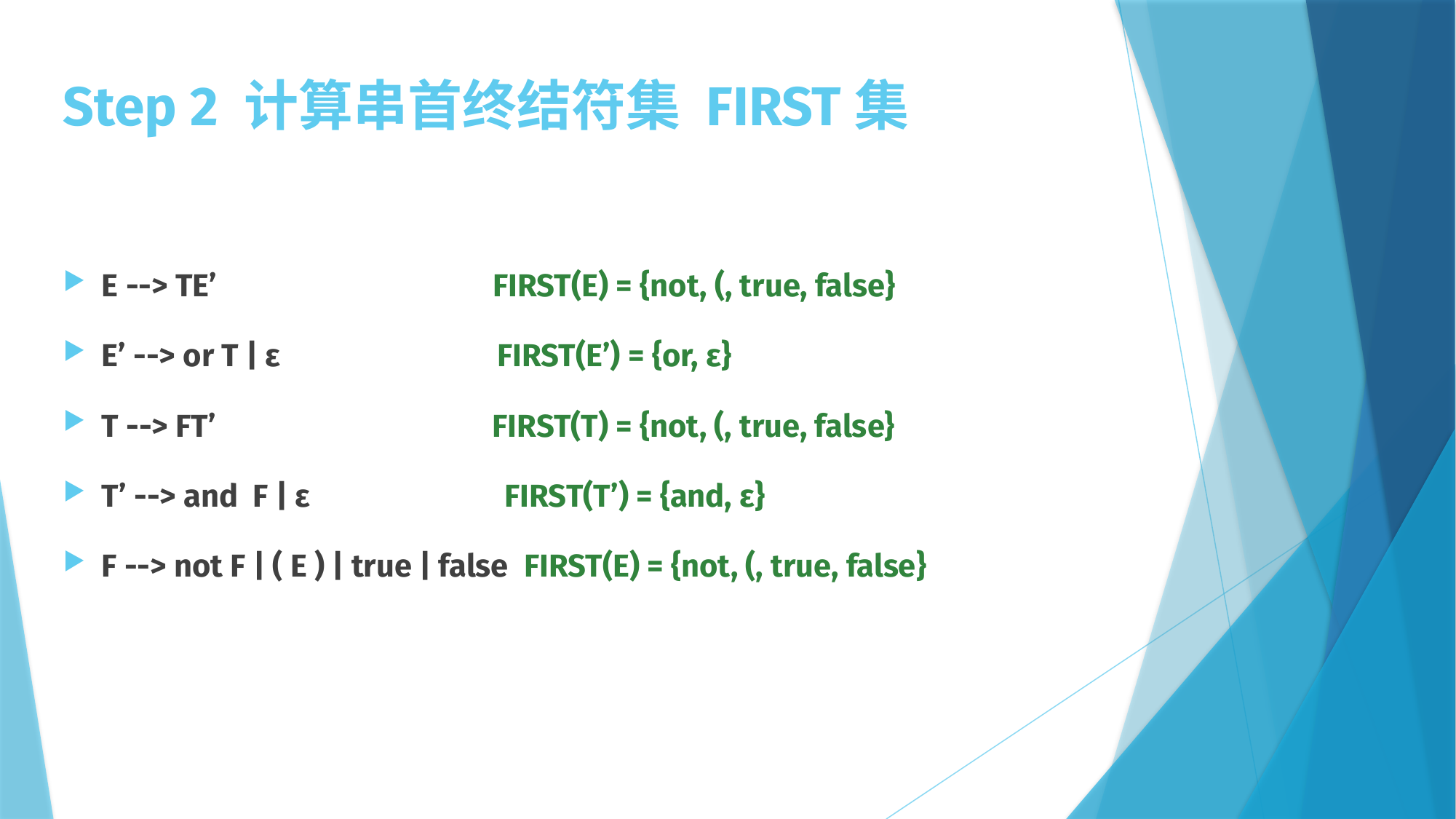

# Step 2 计算串首终结符集 FIRST集
E --> TE’                                     FIRST(E) = {not, (, true, false}
E’ --> or T | ε                             FIRST(E’) = {or, ε}
T --> FT’                                     FIRST(T) = {not, (, true, false}
T’ --> and  F | ε                          FIRST(T’) = {and, ε}
F --> not F | ( E ) | true | false  FIRST(E) = {not, (, true, false}